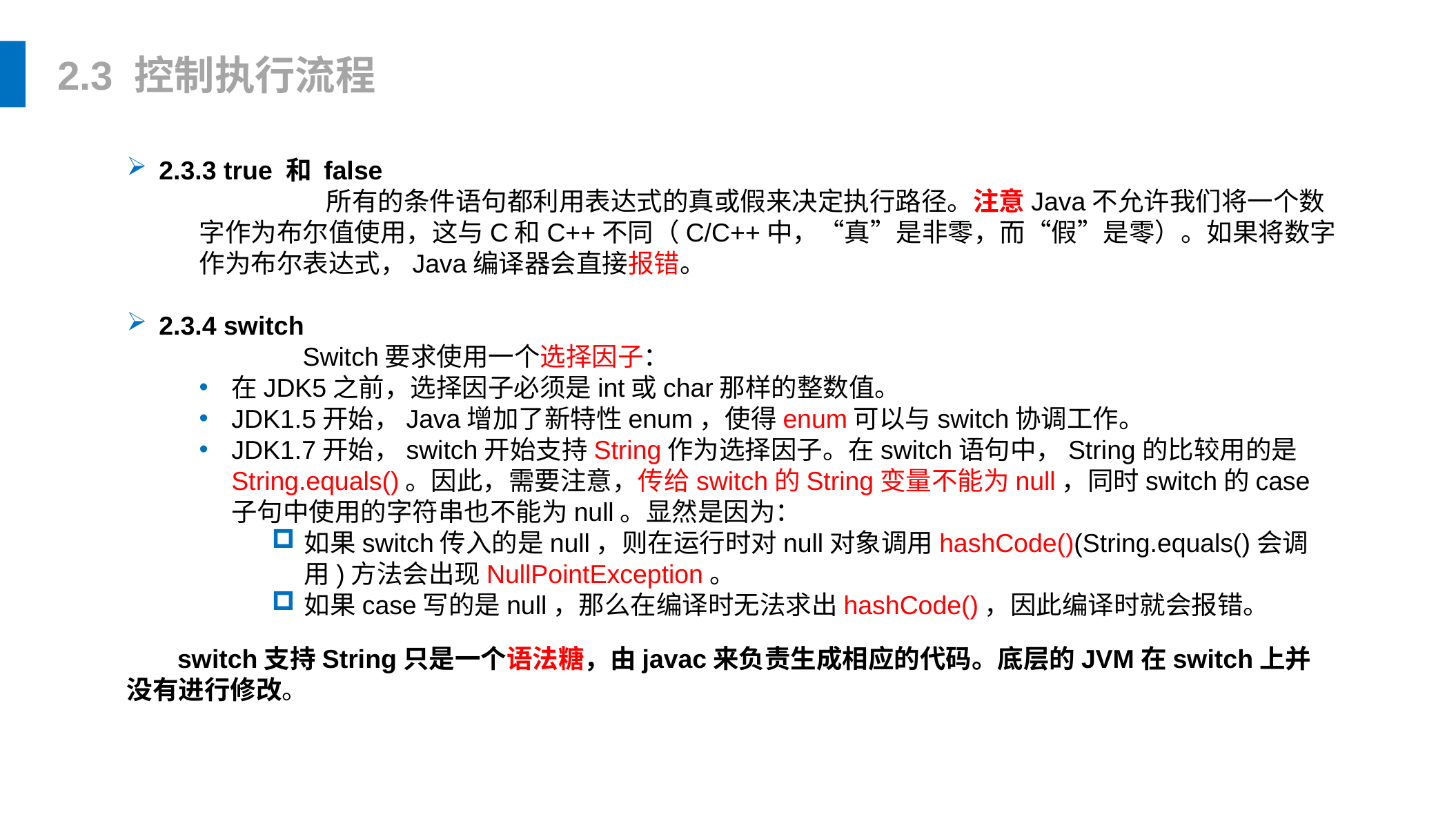

2.3 控制执行流程
2.3.3 true 和 false
	   所有的条件语句都利用表达式的真或假来决定执行路径。注意Java不允许我们将一个数字作为布尔值使用，这与C和C++不同（C/C++中，“真”是非零，而“假”是零）。如果将数字作为布尔表达式，Java编译器会直接报错。

2.3.4 switch
	Switch要求使用一个选择因子：
在JDK5之前，选择因子必须是int或char那样的整数值。
JDK1.5开始，Java增加了新特性enum，使得enum可以与switch协调工作。
JDK1.7开始，switch开始支持String作为选择因子。在switch语句中，String的比较用的是String.equals()。因此，需要注意，传给switch的String变量不能为null，同时switch的case子句中使用的字符串也不能为null。显然是因为：
如果switch传入的是null，则在运行时对null对象调用hashCode()(String.equals()会调用)方法会出现NullPointException。
如果case写的是null，那么在编译时无法求出hashCode()，因此编译时就会报错。
       switch支持String只是一个语法糖，由javac来负责生成相应的代码。底层的JVM在switch上并没有进行修改。